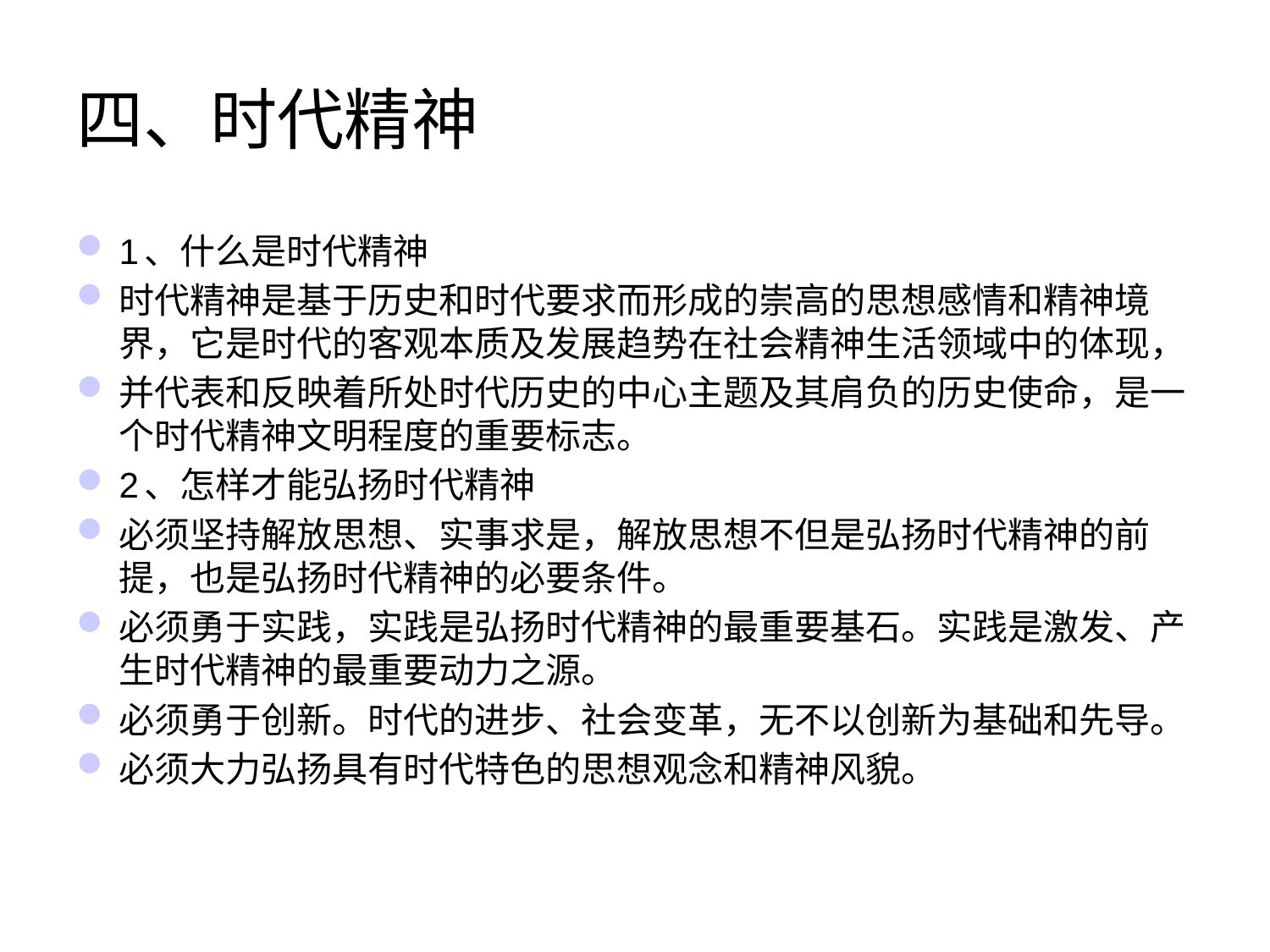

# 四、时代精神
1、什么是时代精神
时代精神是基于历史和时代要求而形成的崇高的思想感情和精神境界，它是时代的客观本质及发展趋势在社会精神生活领域中的体现，
并代表和反映着所处时代历史的中心主题及其肩负的历史使命，是一个时代精神文明程度的重要标志。
2、怎样才能弘扬时代精神
必须坚持解放思想、实事求是，解放思想不但是弘扬时代精神的前提，也是弘扬时代精神的必要条件。
必须勇于实践，实践是弘扬时代精神的最重要基石。实践是激发、产生时代精神的最重要动力之源。
必须勇于创新。时代的进步、社会变革，无不以创新为基础和先导。
必须大力弘扬具有时代特色的思想观念和精神风貌。